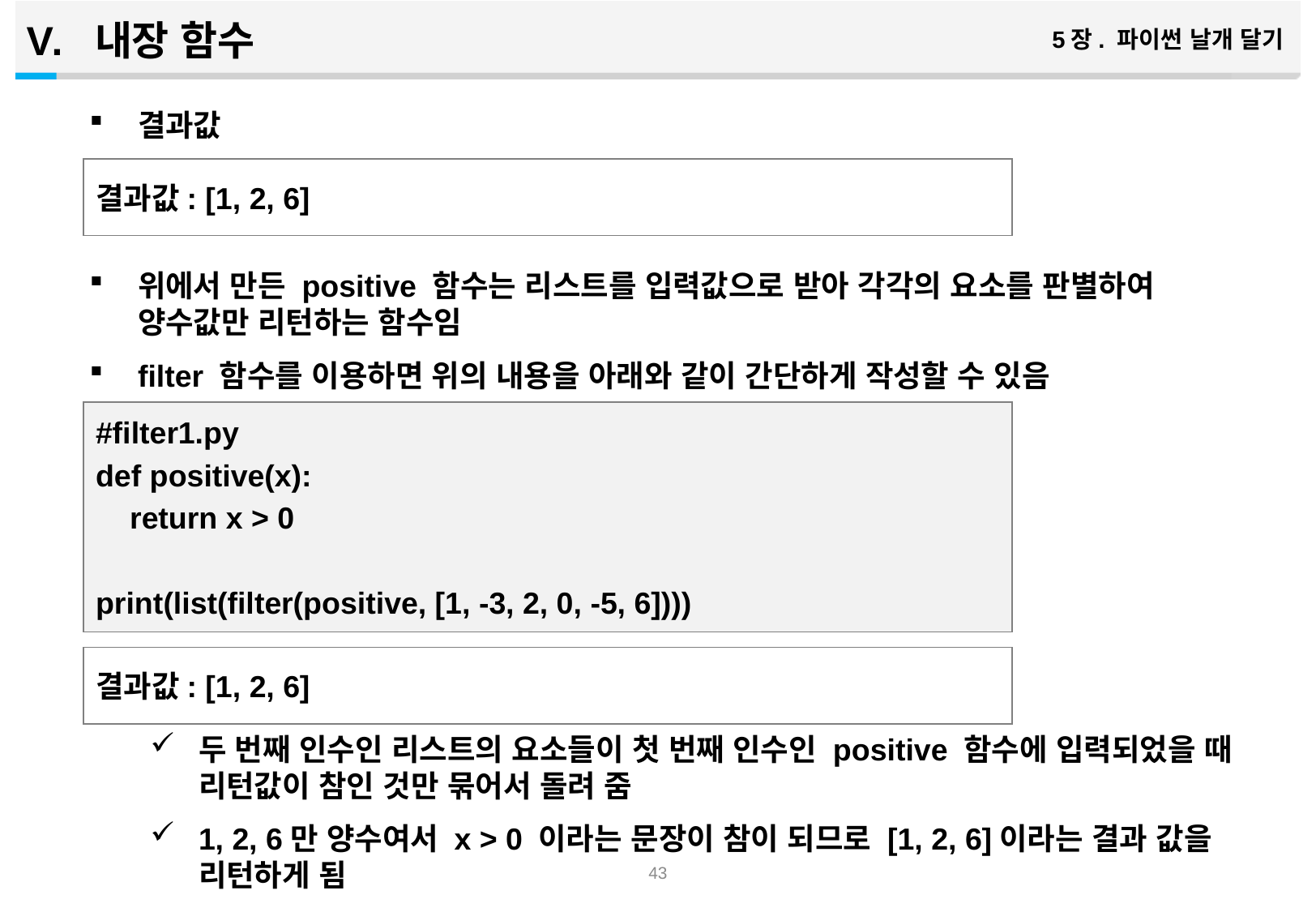

내장 함수
5장. 파이썬 날개 달기
결과값

위에서 만든 positive 함수는 리스트를 입력값으로 받아 각각의 요소를 판별하여        양수값만 리턴하는 함수임
filter 함수를 이용하면 위의 내용을 아래와 같이 간단하게 작성할 수 있음

두 번째 인수인 리스트의 요소들이 첫 번째 인수인 positive 함수에 입력되었을 때 리턴값이 참인 것만 묶어서 돌려 줌
1, 2, 6만 양수여서 x > 0 이라는 문장이 참이 되므로 [1, 2, 6]이라는 결과 값을 리턴하게 됨
결과값: [1, 2, 6]
#filter1.py
def positive(x):
    return x > 0

print(list(filter(positive, [1, -3, 2, 0, -5, 6])))
결과값: [1, 2, 6]
43